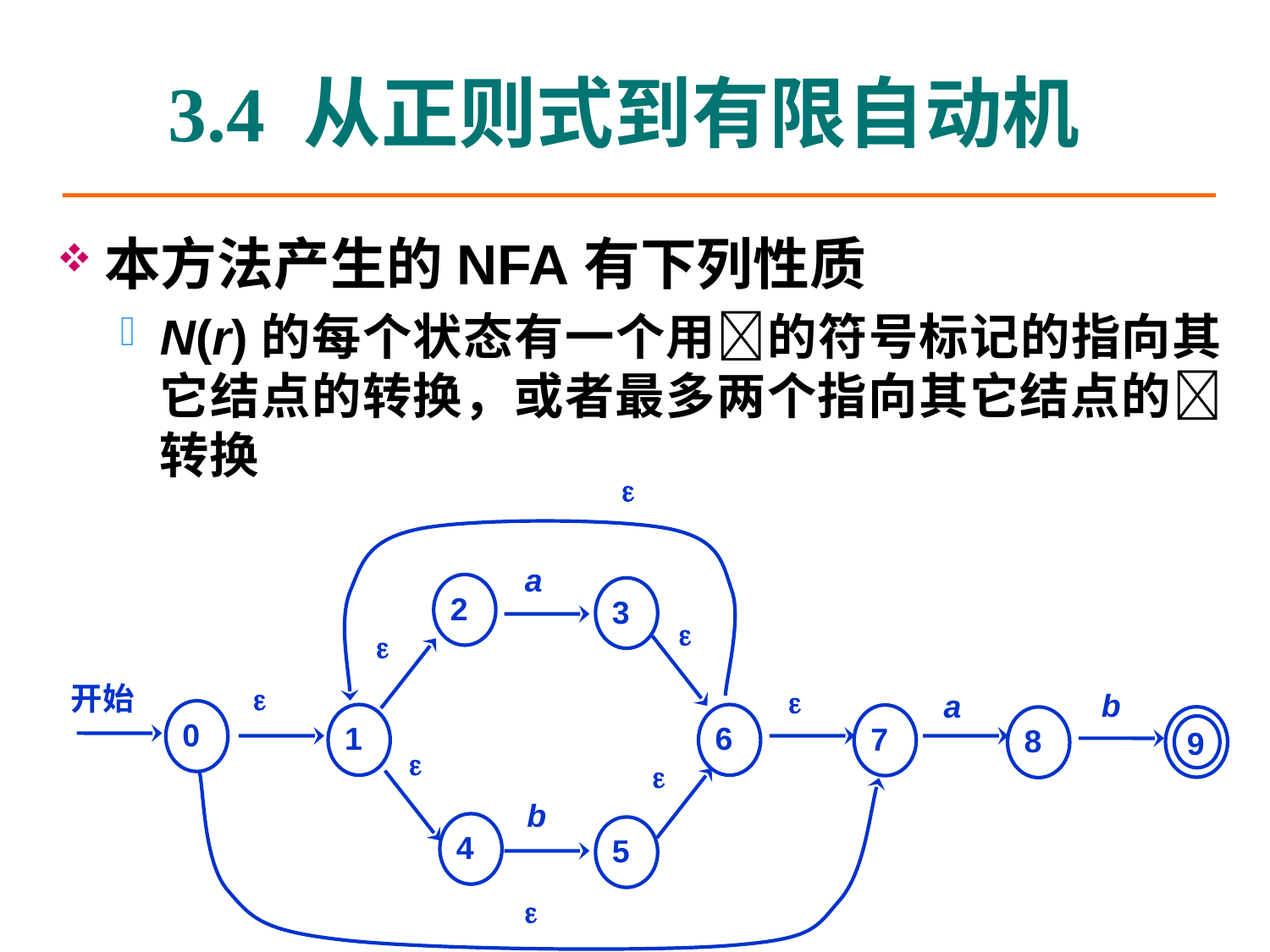

3.4 从正则式到有限自动机
本方法产生的NFA有下列性质
N(r)的每个状态有一个用Σ的符号标记的指向其它结点的转换，或者最多两个指向其它结点的ε转换
ε

a
2
3
ε

ε

ε
开始
ε
b
a
0
1
6
7

9
8

ε
ε

b
4
5

ε